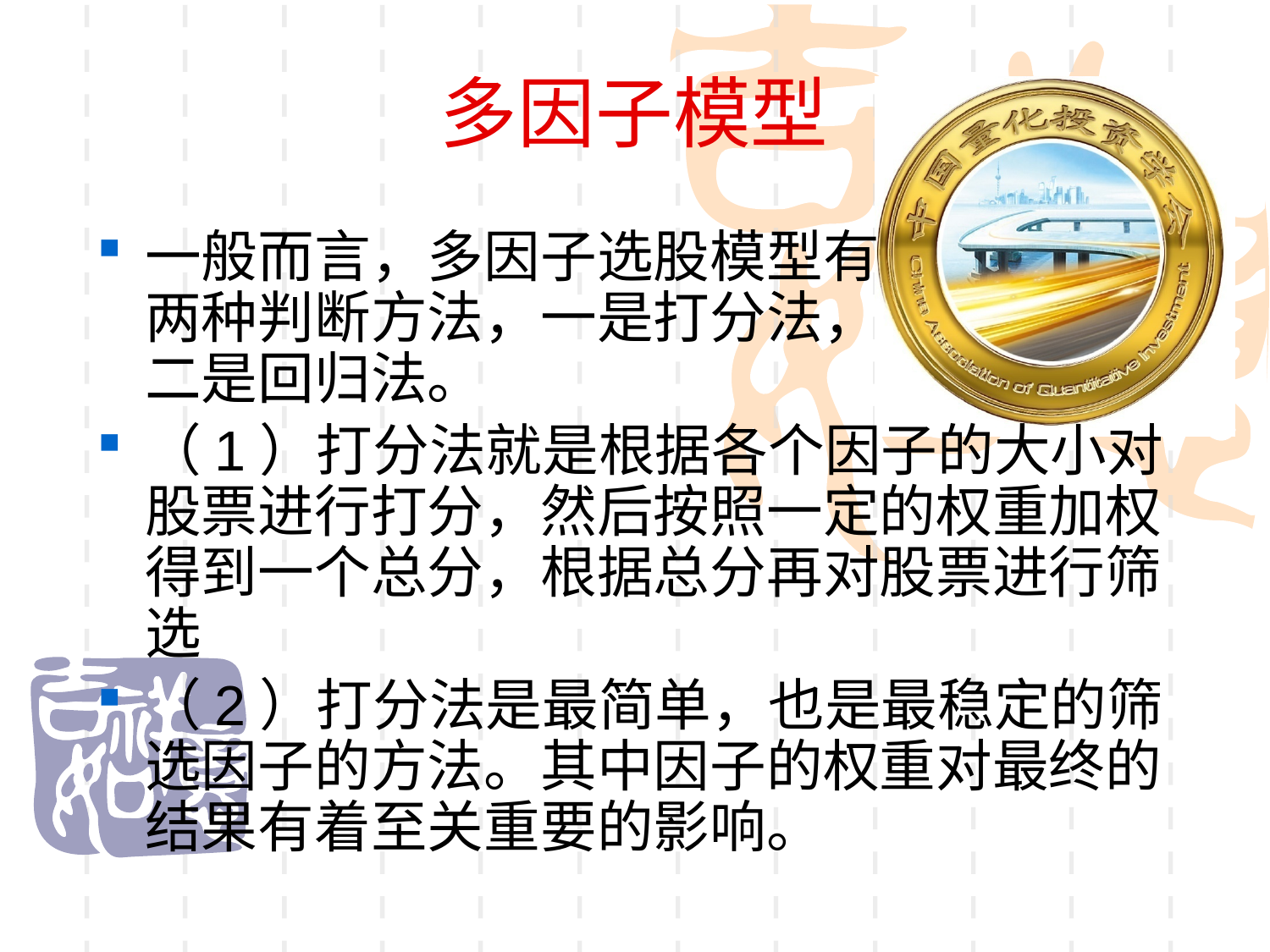

多因子模型
一般而言，多因子选股模型有
两种判断方法，一是打分法，
二是回归法。
（1）打分法就是根据各个因子的大小对股票进行打分，然后按照一定的权重加权得到一个总分，根据总分再对股票进行筛选
（2）打分法是最简单，也是最稳定的筛选因子的方法。其中因子的权重对最终的结果有着至关重要的影响。